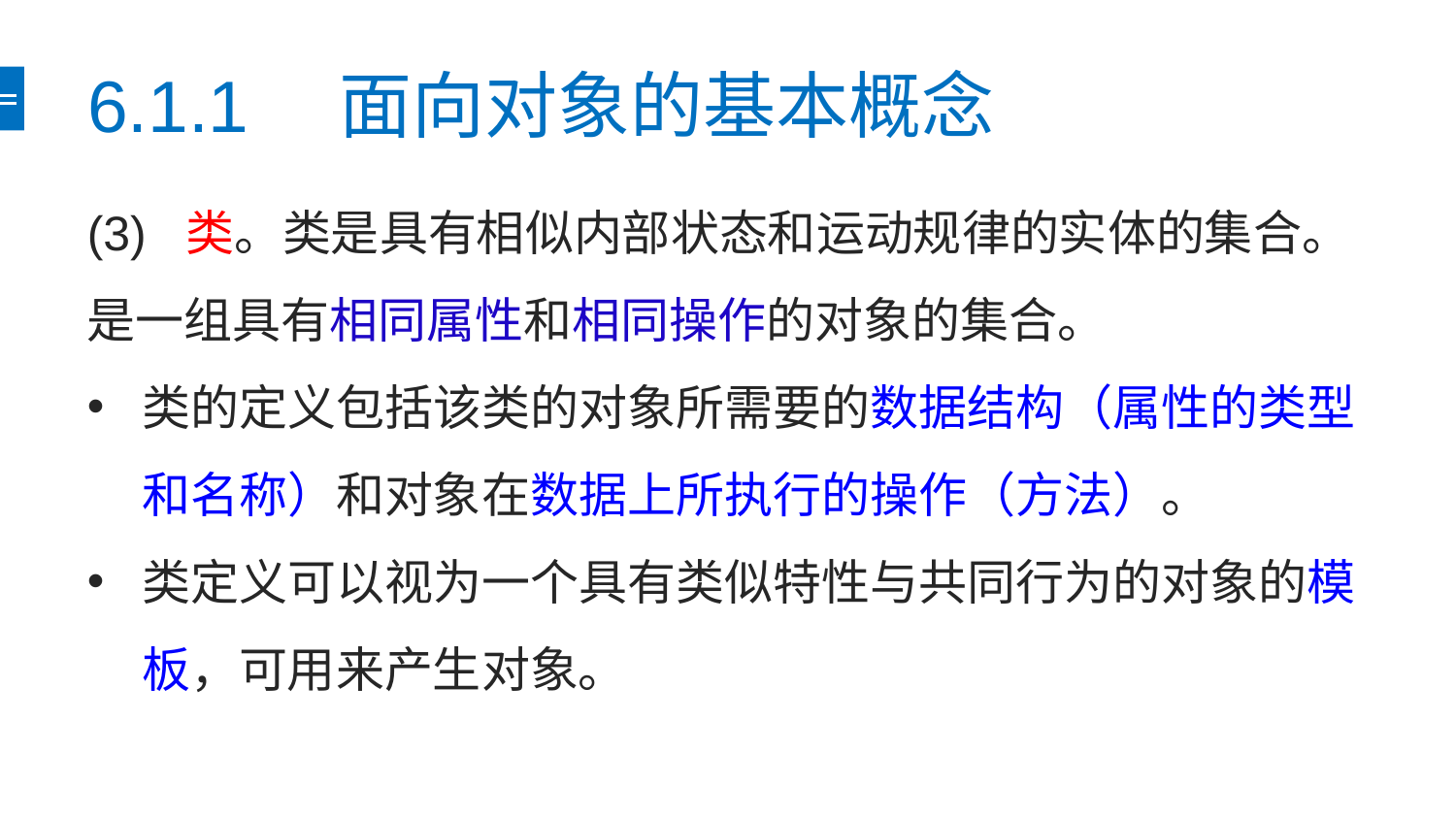

# 6.1.1　面向对象的基本概念
(3)  类。类是具有相似内部状态和运动规律的实体的集合。是一组具有相同属性和相同操作的对象的集合。
类的定义包括该类的对象所需要的数据结构（属性的类型和名称）和对象在数据上所执行的操作（方法）。
类定义可以视为一个具有类似特性与共同行为的对象的模板，可用来产生对象。